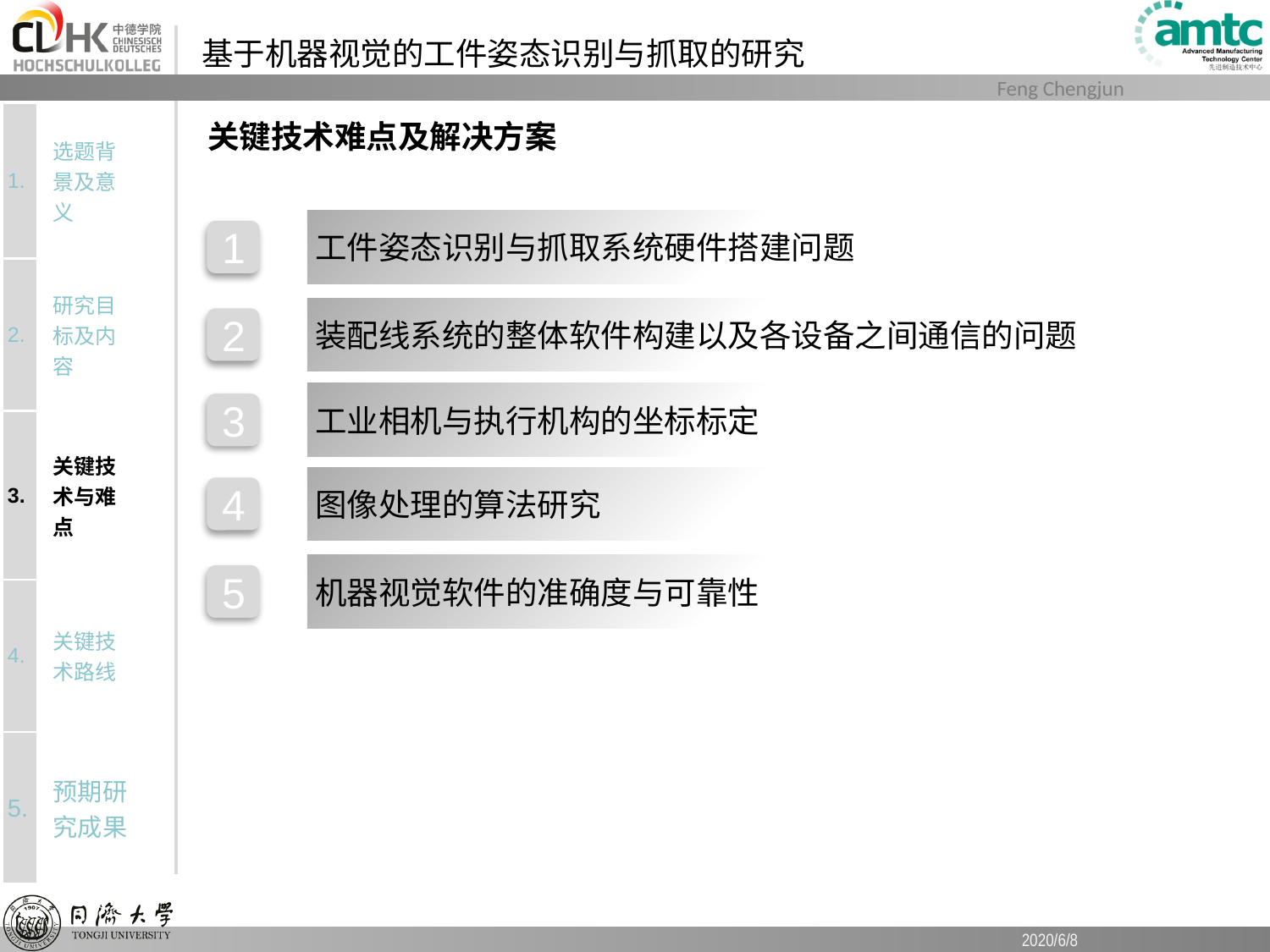

# 基于机器视觉的工件姿态识别与抓取的研究
| 1. | 选题背景及意义 |  |
| --- | --- | --- |
| 2. | 研究目标及内容 |  |
| 3. | 关键技术与难点 |  |
| 4. | 关键技术路线 |  |
| 5. | 预期研究成果 |  |
关键技术难点及解决方案
工件姿态识别与抓取系统硬件搭建问题
1
装配线系统的整体软件构建以及各设备之间通信的问题
2
工业相机与执行机构的坐标标定
3
图像处理的算法研究
4
机器视觉软件的准确度与可靠性
5

2020/6/8